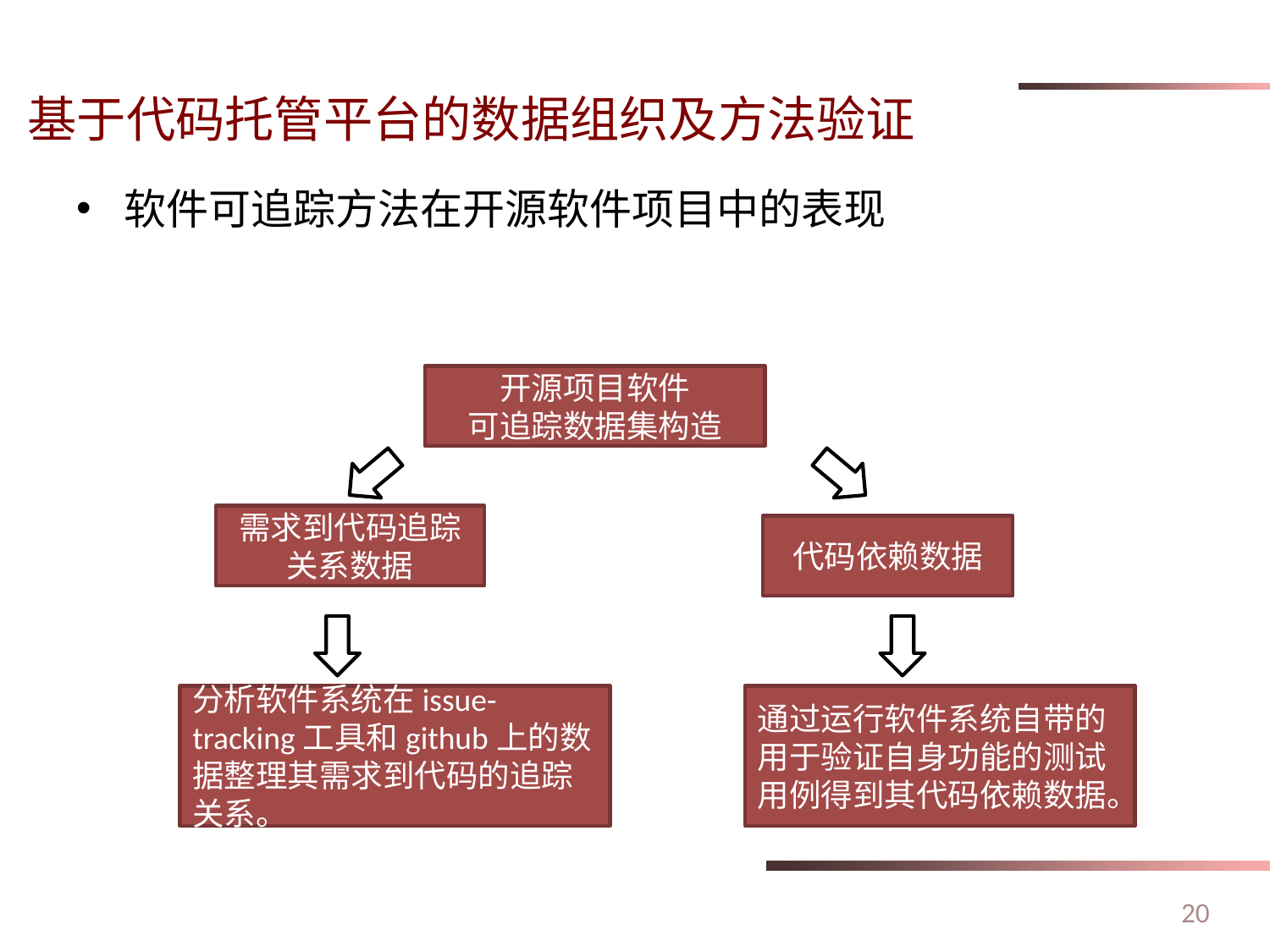

# 基于代码托管平台的数据组织及方法验证
软件可追踪方法在开源软件项目中的表现
开源项目软件
可追踪数据集构造

需求到代码追踪关系数据
代码依赖数据

分析软件系统在issue-tracking工具和github上的数据整理其需求到代码的追踪关系。
通过运行软件系统自带的用于验证自身功能的测试用例得到其代码依赖数据。
20